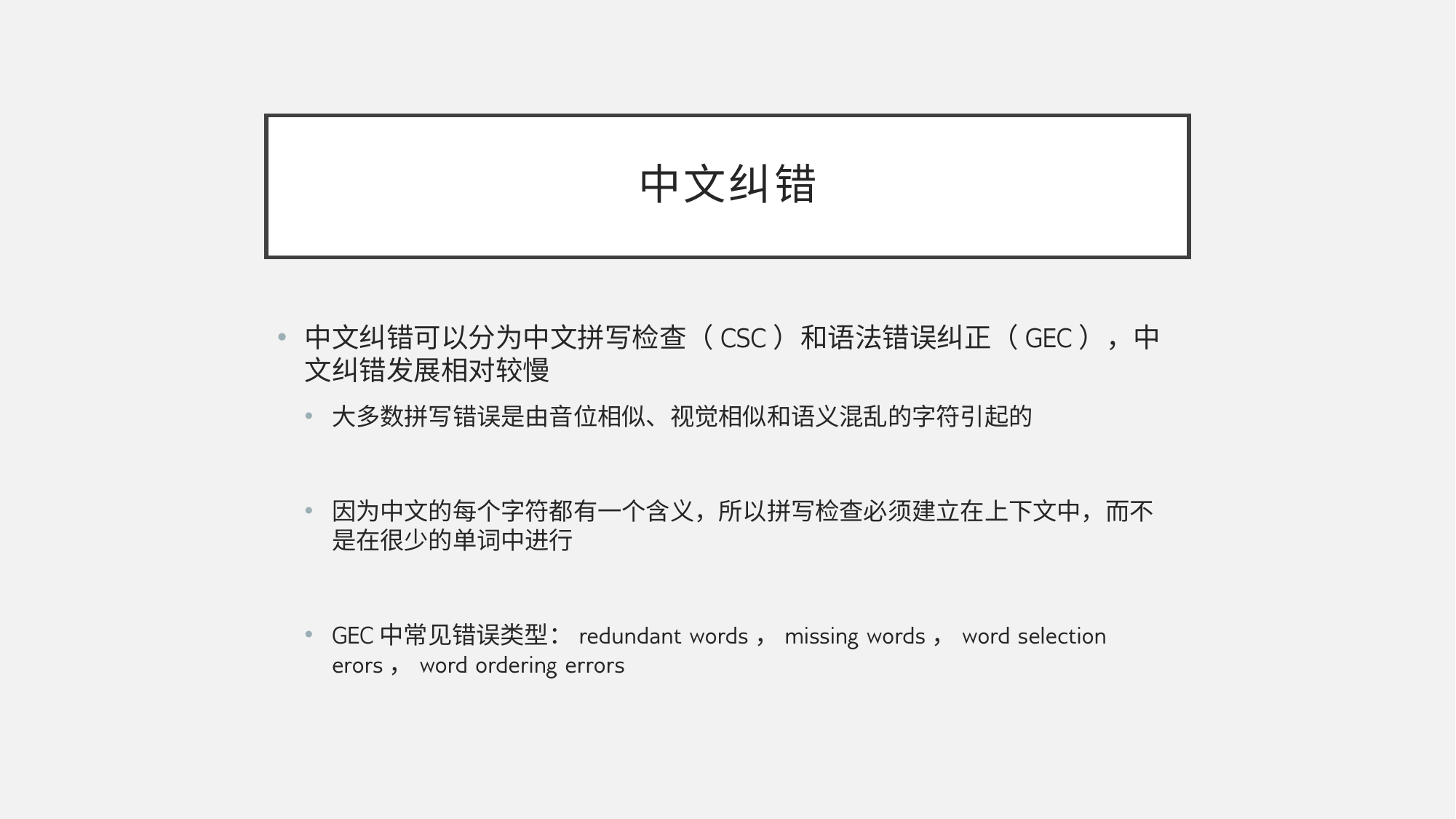

# 中文纠错
中文纠错可以分为中文拼写检查（CSC）和语法错误纠正（GEC），中文纠错发展相对较慢
大多数拼写错误是由音位相似、视觉相似和语义混乱的字符引起的

因为中文的每个字符都有一个含义，所以拼写检查必须建立在上下文中，而不是在很少的单词中进行

GEC中常见错误类型：redundant words，missing words，word selection erors，word ordering errors